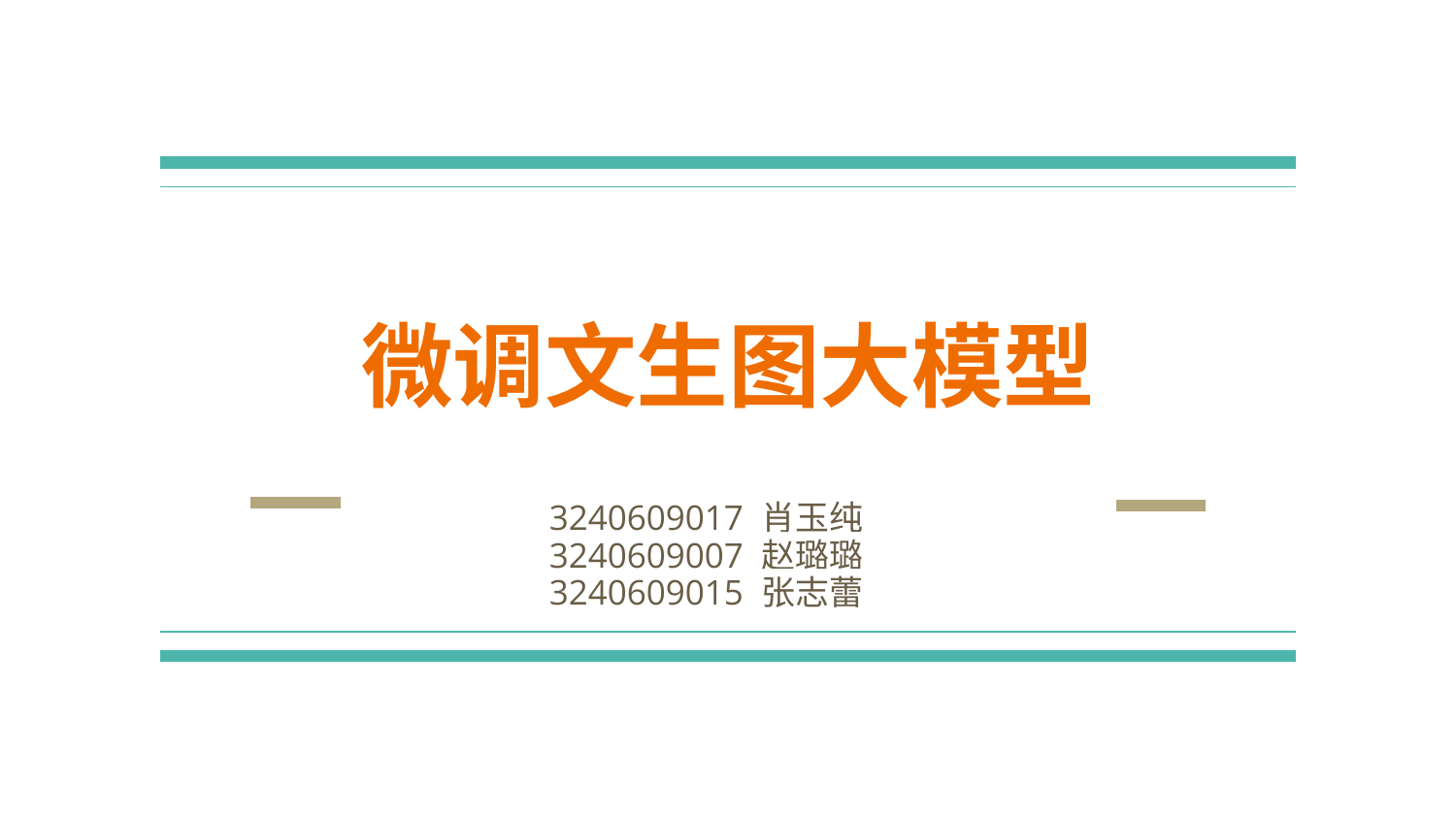

# 微调文生图大模型
3240609017 肖玉纯
3240609007 赵璐璐
3240609015 张志蕾